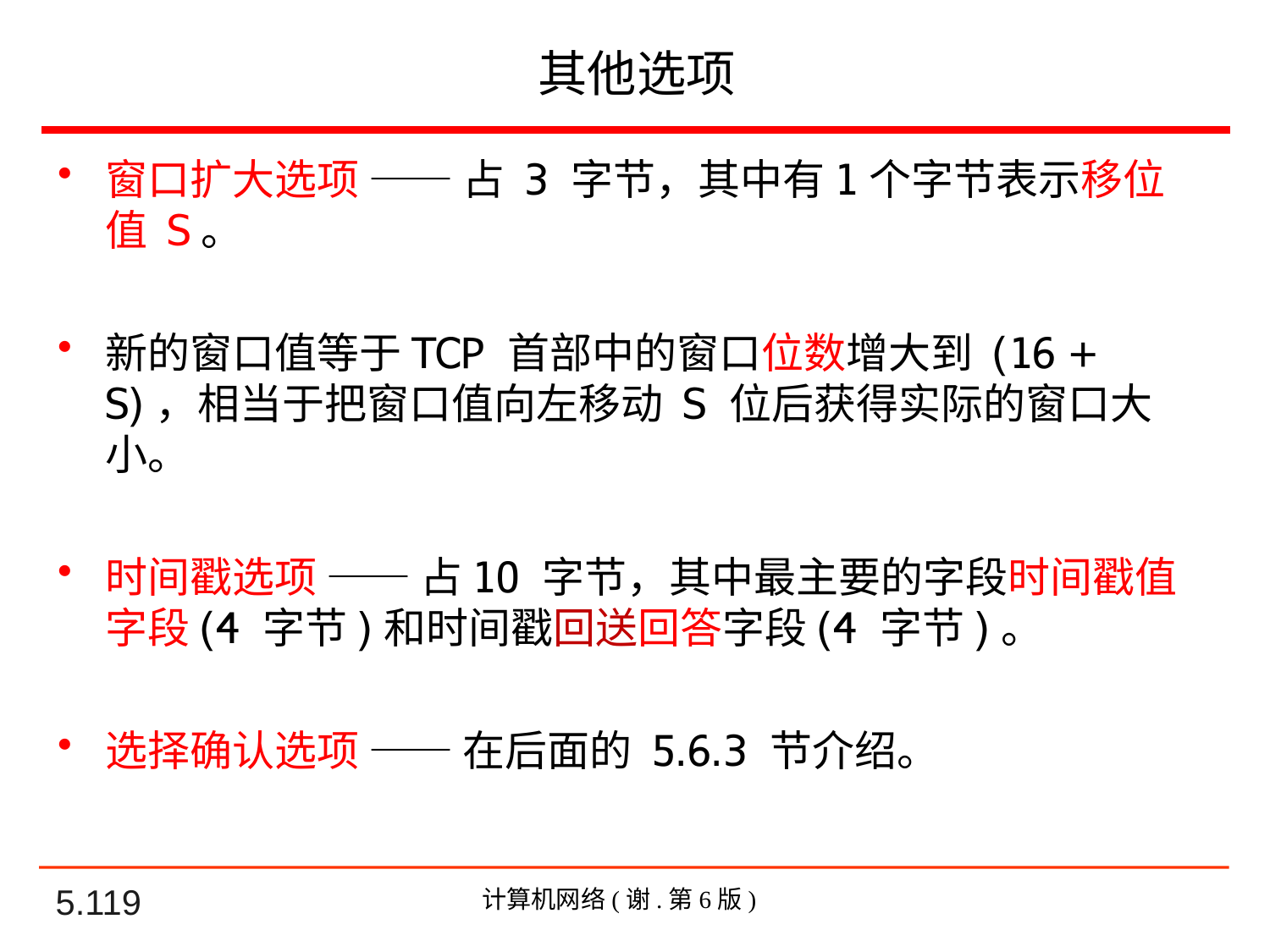

# 其他选项
窗口扩大选项 —— 占 3 字节，其中有1个字节表示移位值 S。

新的窗口值等于TCP 首部中的窗口位数增大到 (16 + S)，相当于把窗口值向左移动 S 位后获得实际的窗口大小。

时间戳选项 —— 占10 字节，其中最主要的字段时间戳值字段(4 字节)和时间戳回送回答字段(4 字节)。

选择确认选项 —— 在后面的 5.6.3 节介绍。